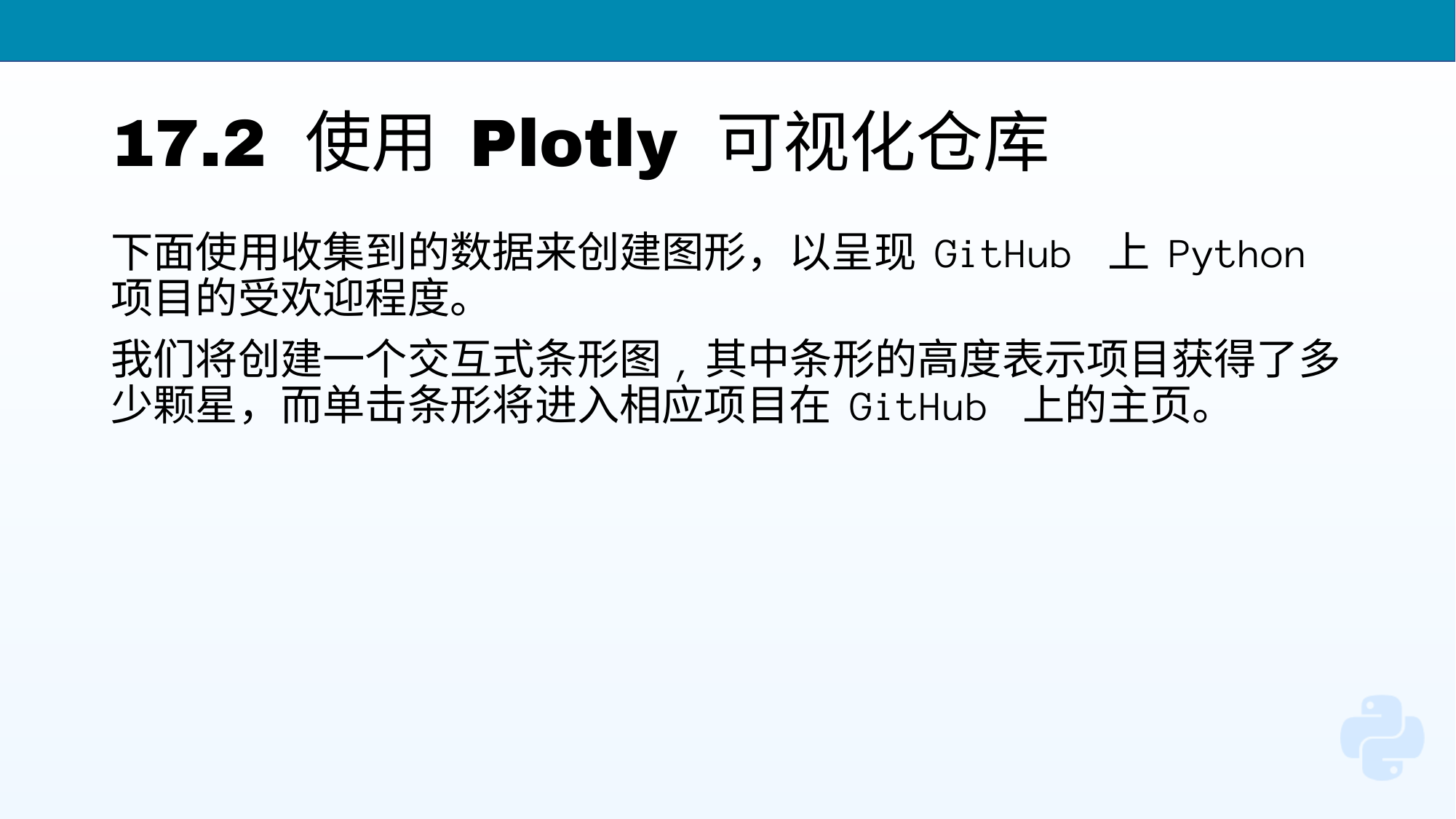

# 17.2 使用 Plotly 可视化仓库
下面使用收集到的数据来创建图形，以呈现 GitHub 上 Python 项目的受欢迎程度。
我们将创建一个交互式条形图,其中条形的高度表示项目获得了多少颗星，而单击条形将进入相应项目在 GitHub 上的主页。